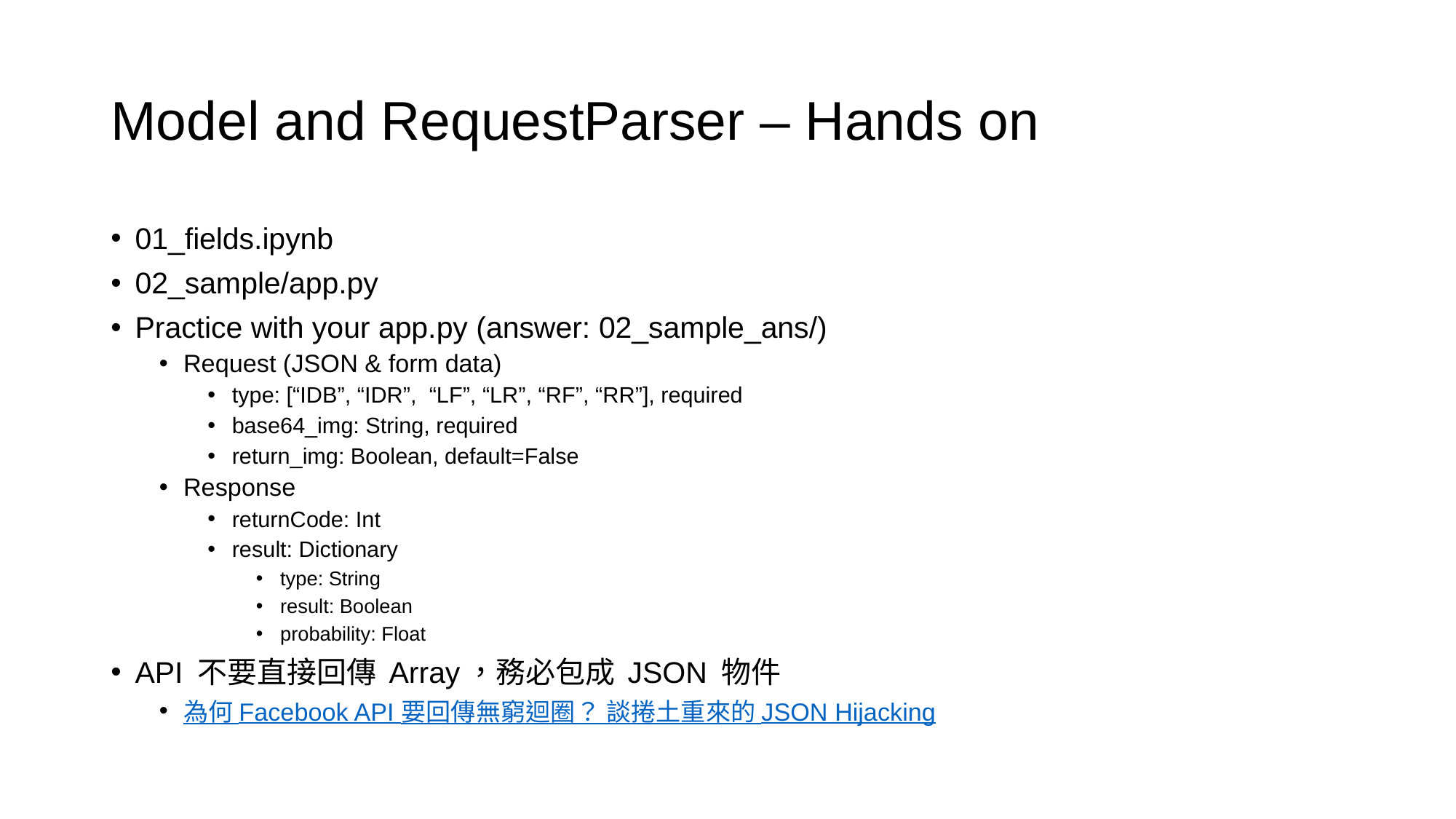

# Model and RequestParser – Hands on
01_fields.ipynb
02_sample/app.py
Practice with your app.py (answer: 02_sample_ans/)
Request (JSON & form data)
type: [“IDB”, “IDR”,  “LF”, “LR”, “RF”, “RR”], required
base64_img: String, required
return_img: Boolean, default=False
Response
returnCode: Int
result: Dictionary
type: String
result: Boolean
probability: Float
API 不要直接回傳 Array，務必包成 JSON 物件
為何 Facebook API 要回傳無窮迴圈？ 談捲土重來的 JSON Hijacking